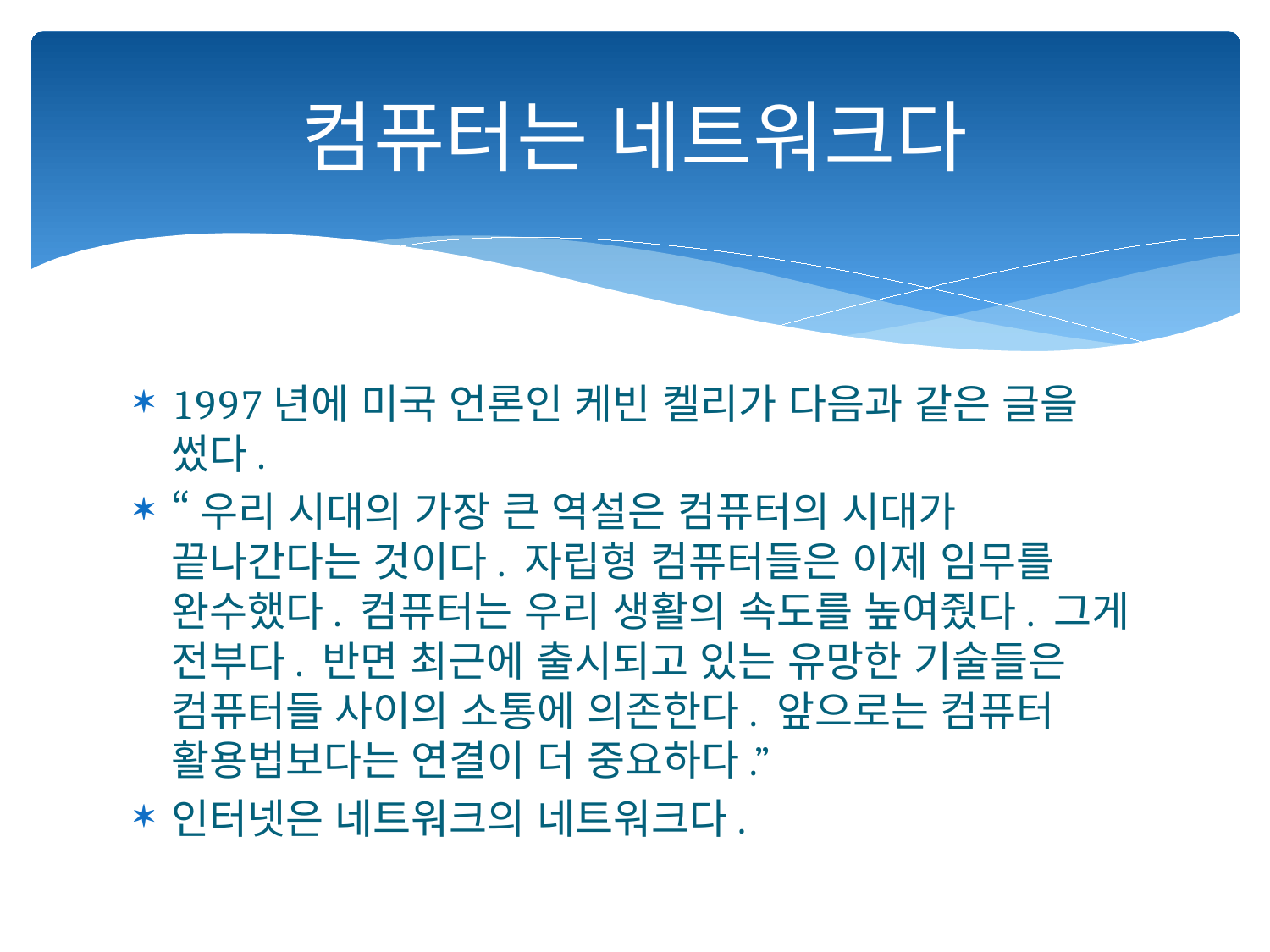

# 컴퓨터는 네트워크다
1997년에 미국 언론인 케빈 켈리가 다음과 같은 글을 썼다.
“우리 시대의 가장 큰 역설은 컴퓨터의 시대가 끝나간다는 것이다. 자립형 컴퓨터들은 이제 임무를 완수했다. 컴퓨터는 우리 생활의 속도를 높여줬다. 그게 전부다. 반면 최근에 출시되고 있는 유망한 기술들은 컴퓨터들 사이의 소통에 의존한다. 앞으로는 컴퓨터 활용법보다는 연결이 더 중요하다.”
인터넷은 네트워크의 네트워크다.